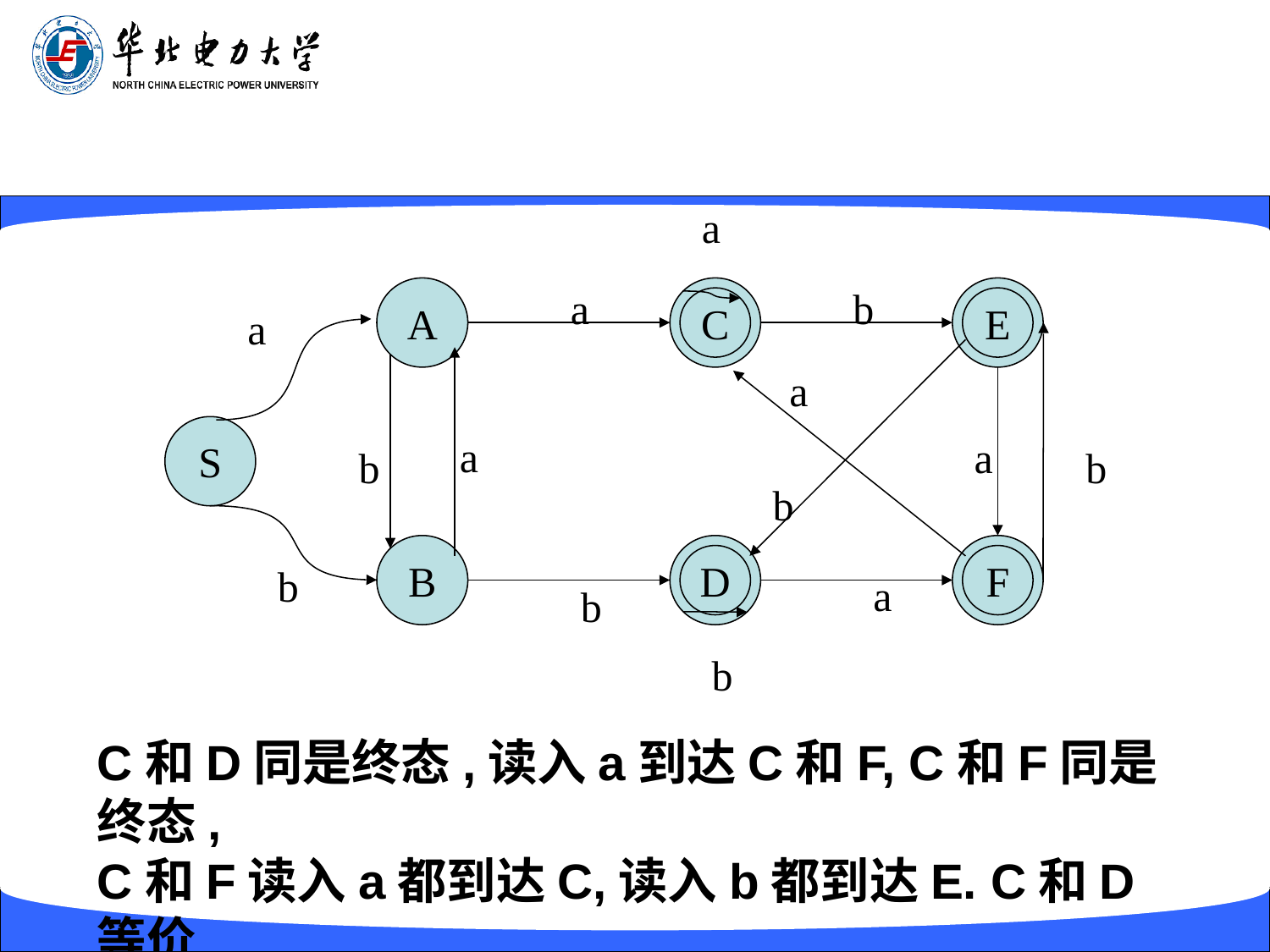

a
a
b
A

C

E
a
a
S
a
a
b
b
b
B

D

F
b
a
b
b

C和D同是终态,读入a到达C和F, C和F同是终态,
C和F读入a都到达C,读入b都到达E. C和D等价
S和C不等价，因为C是终态，而S不是终态